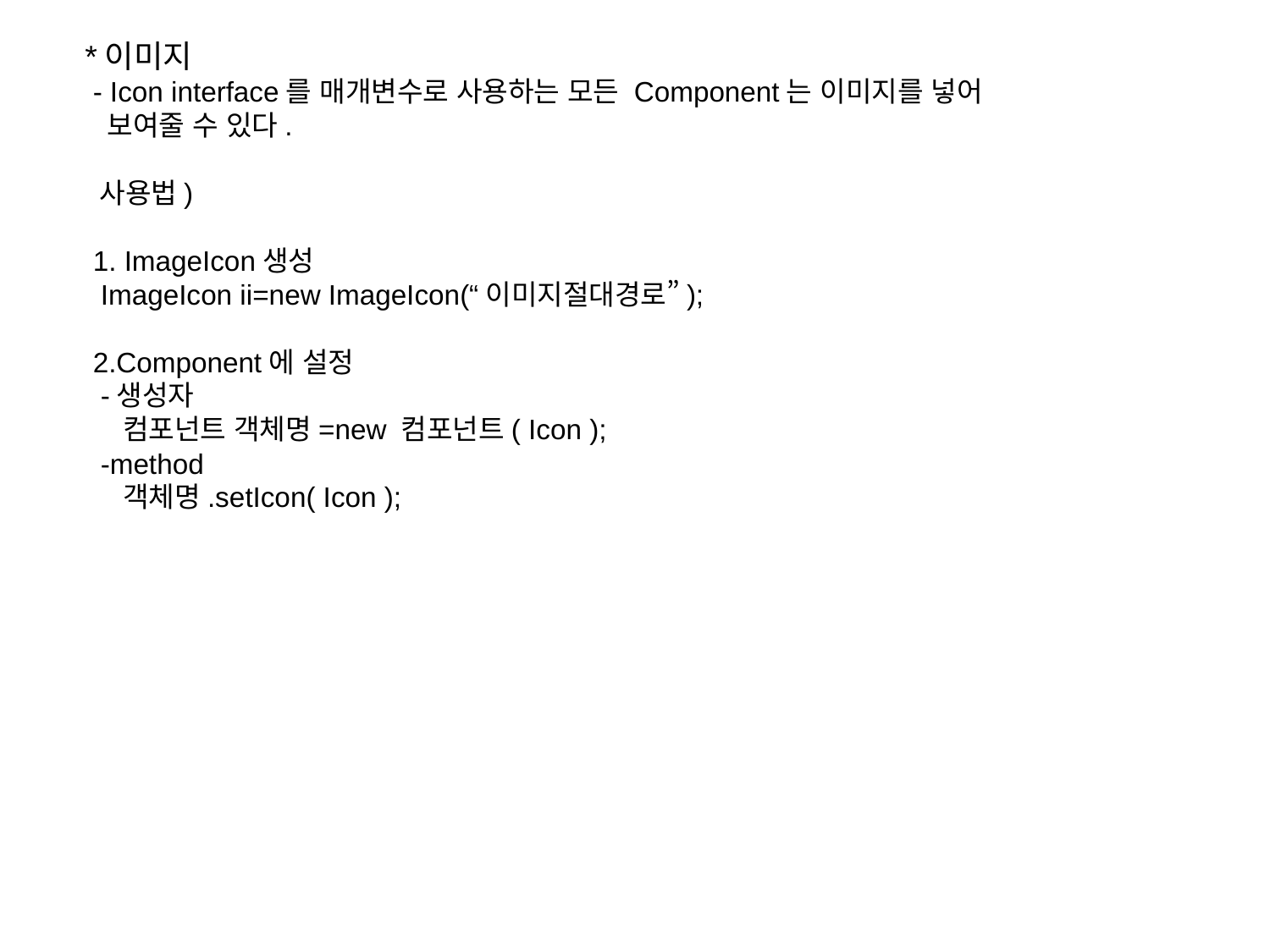

*이미지
 - Icon interface를 매개변수로 사용하는 모든 Component는 이미지를 넣어
  보여줄 수 있다.

 사용법)

 1. ImageIcon생성
  ImageIcon ii=new ImageIcon(“이미지절대경로”);

 2.Component에 설정
  -생성자
    컴포넌트 객체명=new 컴포넌트( Icon );
  -method
    객체명.setIcon( Icon );